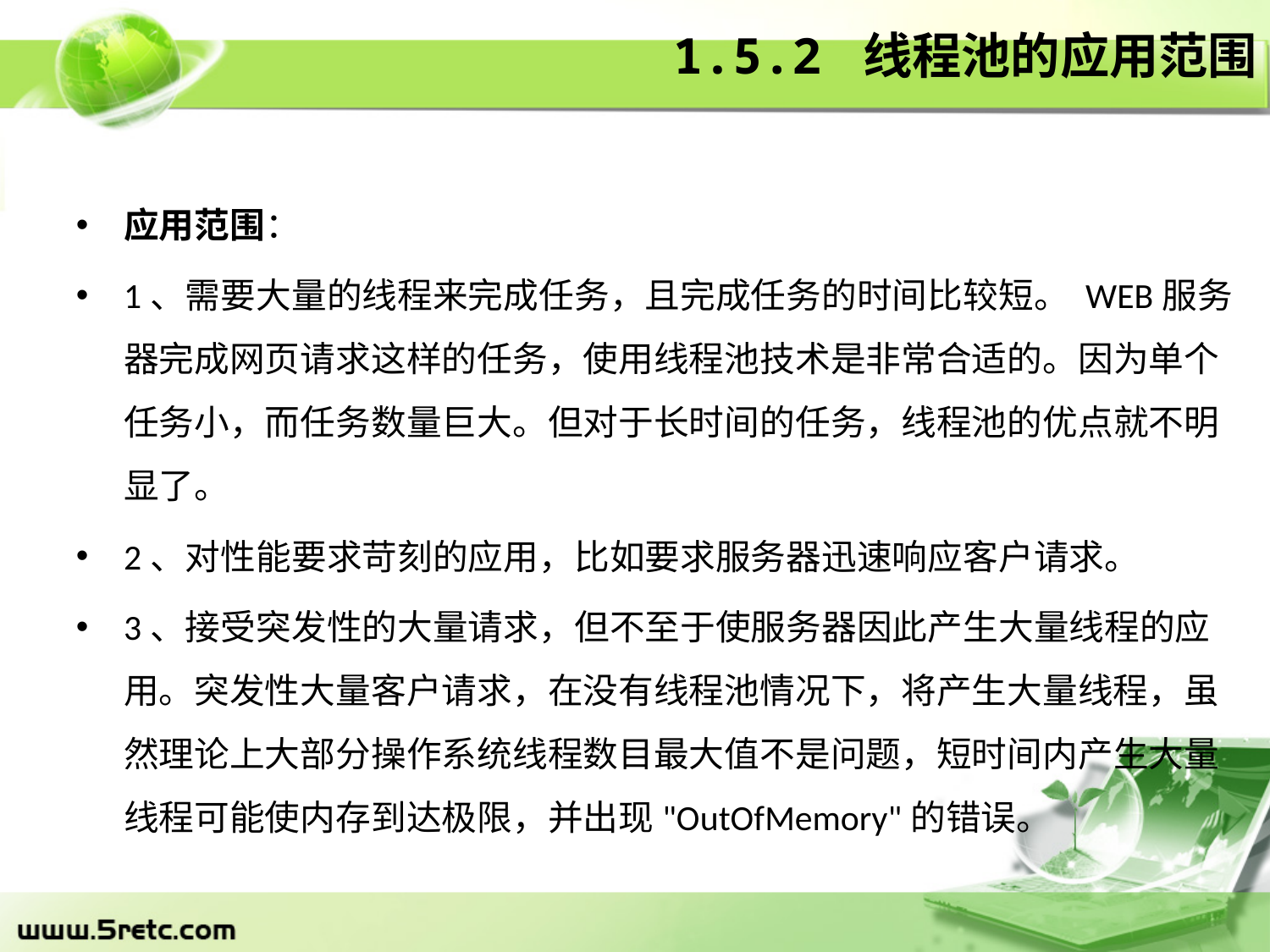

1.5.2 线程池的应用范围
应用范围：
1、需要大量的线程来完成任务，且完成任务的时间比较短。 WEB服务器完成网页请求这样的任务，使用线程池技术是非常合适的。因为单个任务小，而任务数量巨大。但对于长时间的任务，线程池的优点就不明显了。
2、对性能要求苛刻的应用，比如要求服务器迅速响应客户请求。
3、接受突发性的大量请求，但不至于使服务器因此产生大量线程的应用。突发性大量客户请求，在没有线程池情况下，将产生大量线程，虽然理论上大部分操作系统线程数目最大值不是问题，短时间内产生大量线程可能使内存到达极限，并出现"OutOfMemory"的错误。